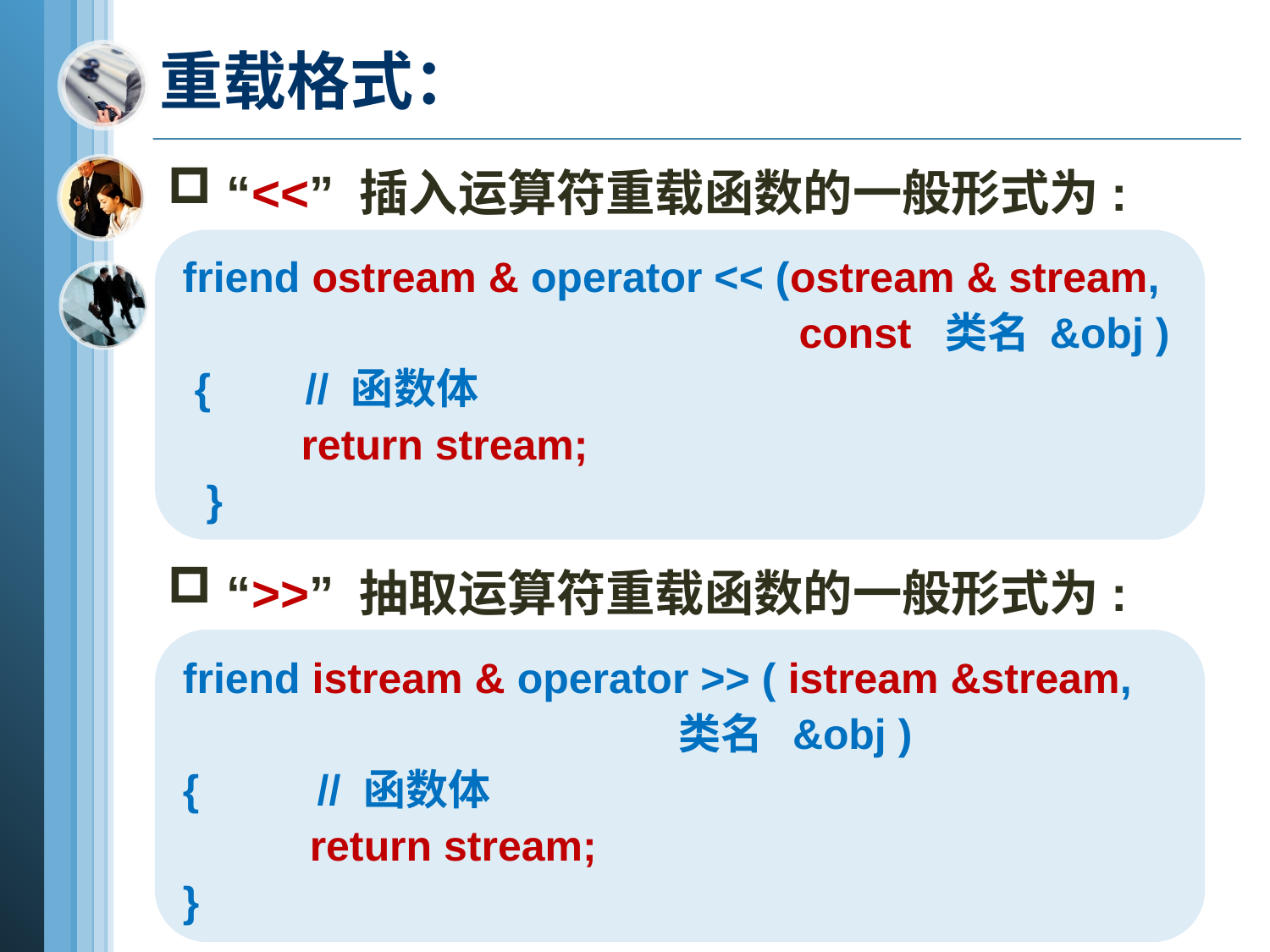

# 重载格式：
 “<<” 插入运算符重载函数的一般形式为:
friend ostream & operator << (ostream & stream,
                                                    const  类名 &obj )
 {        // 函数体
          return stream;
  }
 “>>” 抽取运算符重载函数的一般形式为:
friend istream & operator >> ( istream &stream,
                                                   类名  &obj )
{          // 函数体
	return stream;
}